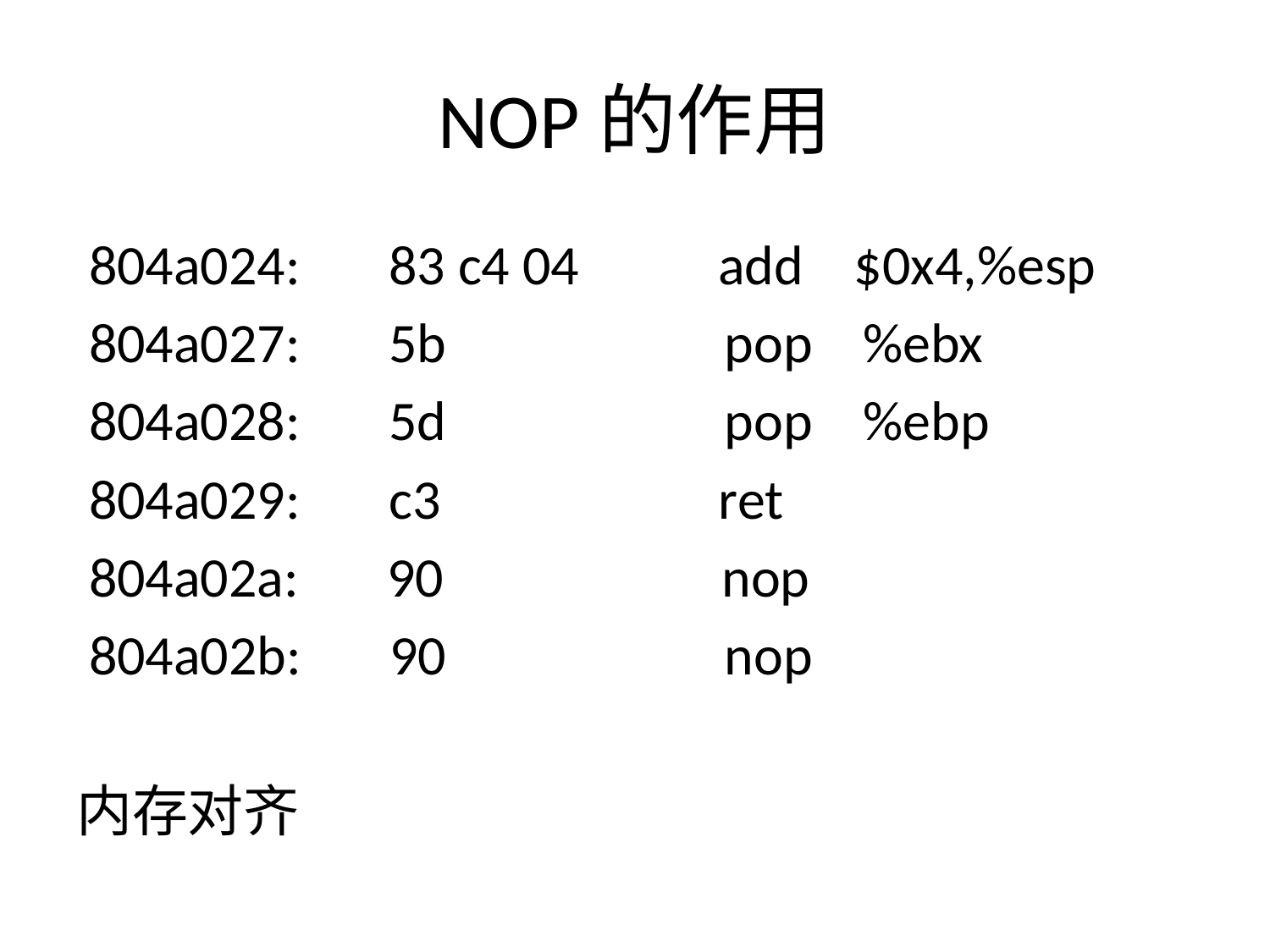

# NOP的作用
 804a024:       83 c4 04           add    $0x4,%esp
 804a027:       5b                      pop    %ebx
 804a028:       5d                      pop    %ebp
 804a029:       c3                      ret
 804a02a:       90                      nop
 804a02b:       90                      nop

内存对齐